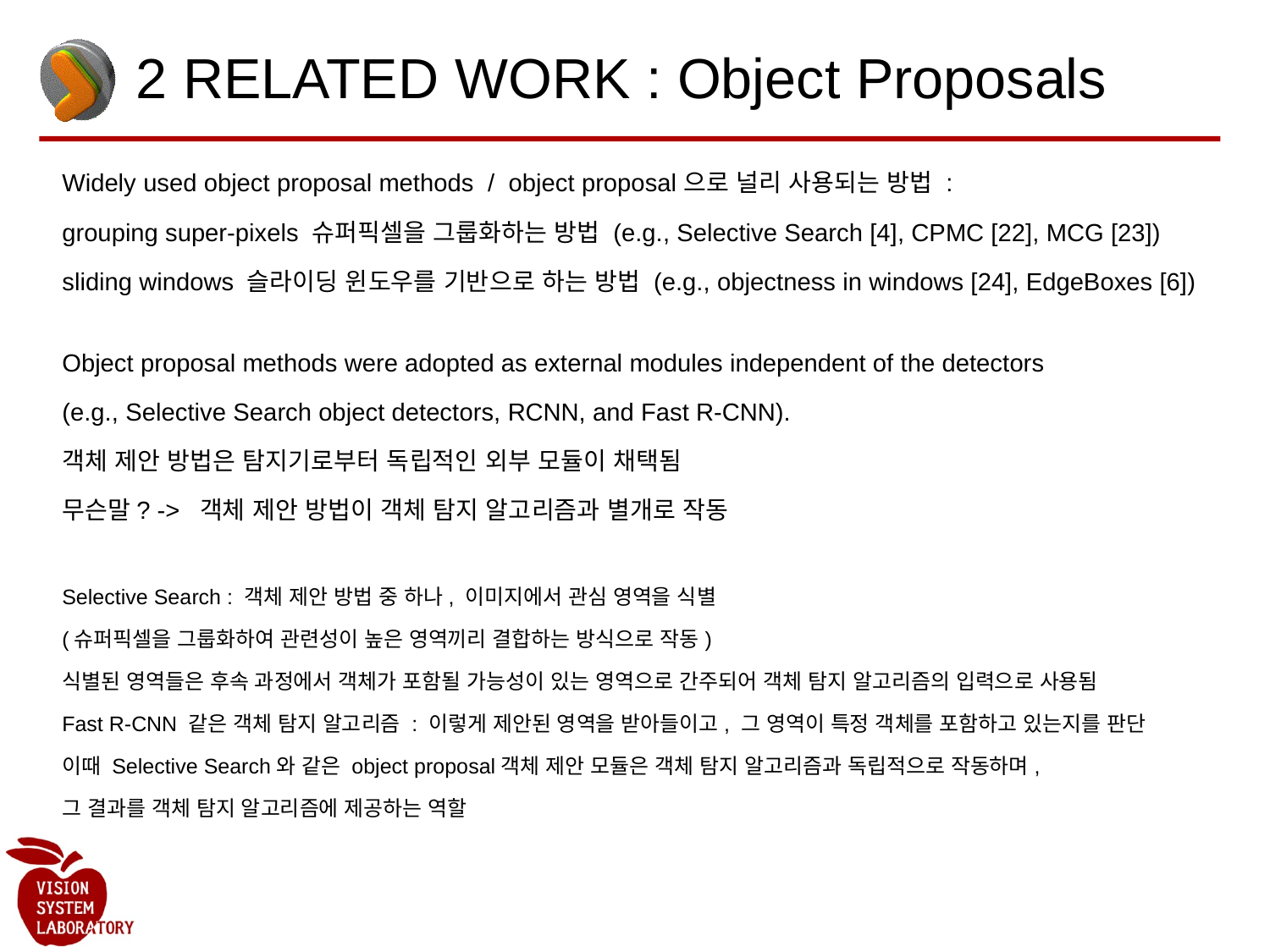

# 2 RELATED WORK : Object Proposals
Widely used object proposal methods  /  object proposal으로 널리 사용되는 방법 :
grouping super-pixels 슈퍼픽셀을 그룹화하는 방법 (e.g., Selective Search [4], CPMC [22], MCG [23])
sliding windows 슬라이딩 윈도우를 기반으로 하는 방법 (e.g., objectness in windows [24], EdgeBoxes [6])

Object proposal methods were adopted as external modules independent of the detectors
(e.g., Selective Search object detectors, RCNN, and Fast R-CNN).
객체 제안 방법은 탐지기로부터 독립적인 외부 모듈이 채택됨
무슨말? ->  객체 제안 방법이 객체 탐지 알고리즘과 별개로 작동

Selective Search : 객체 제안 방법 중 하나, 이미지에서 관심 영역을 식별
(슈퍼픽셀을 그룹화하여 관련성이 높은 영역끼리 결합하는 방식으로 작동)
식별된 영역들은 후속 과정에서 객체가 포함될 가능성이 있는 영역으로 간주되어 객체 탐지 알고리즘의 입력으로 사용됨
Fast R-CNN 같은 객체 탐지 알고리즘 : 이렇게 제안된 영역을 받아들이고, 그 영역이 특정 객체를 포함하고 있는지를 판단
이때 Selective Search와 같은 object proposal객체 제안 모듈은 객체 탐지 알고리즘과 독립적으로 작동하며,
그 결과를 객체 탐지 알고리즘에 제공하는 역할